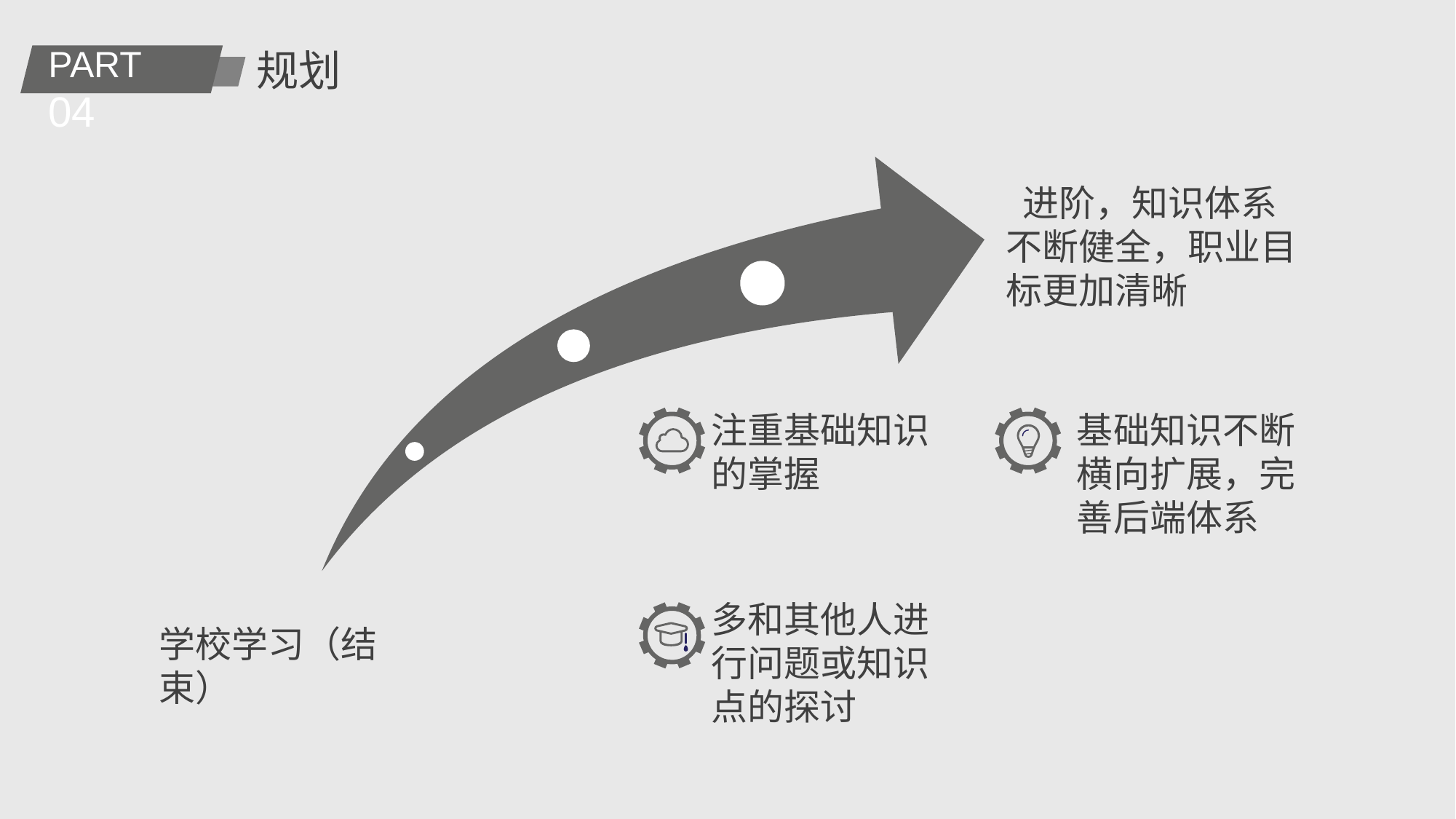

PART 04
规划

 进阶，知识体系不断健全，职业目标更加清晰

注重基础知识的掌握
基础知识不断横向扩展，完善后端体系

多和其他人进行问题或知识点的探讨

学校学习（结束）